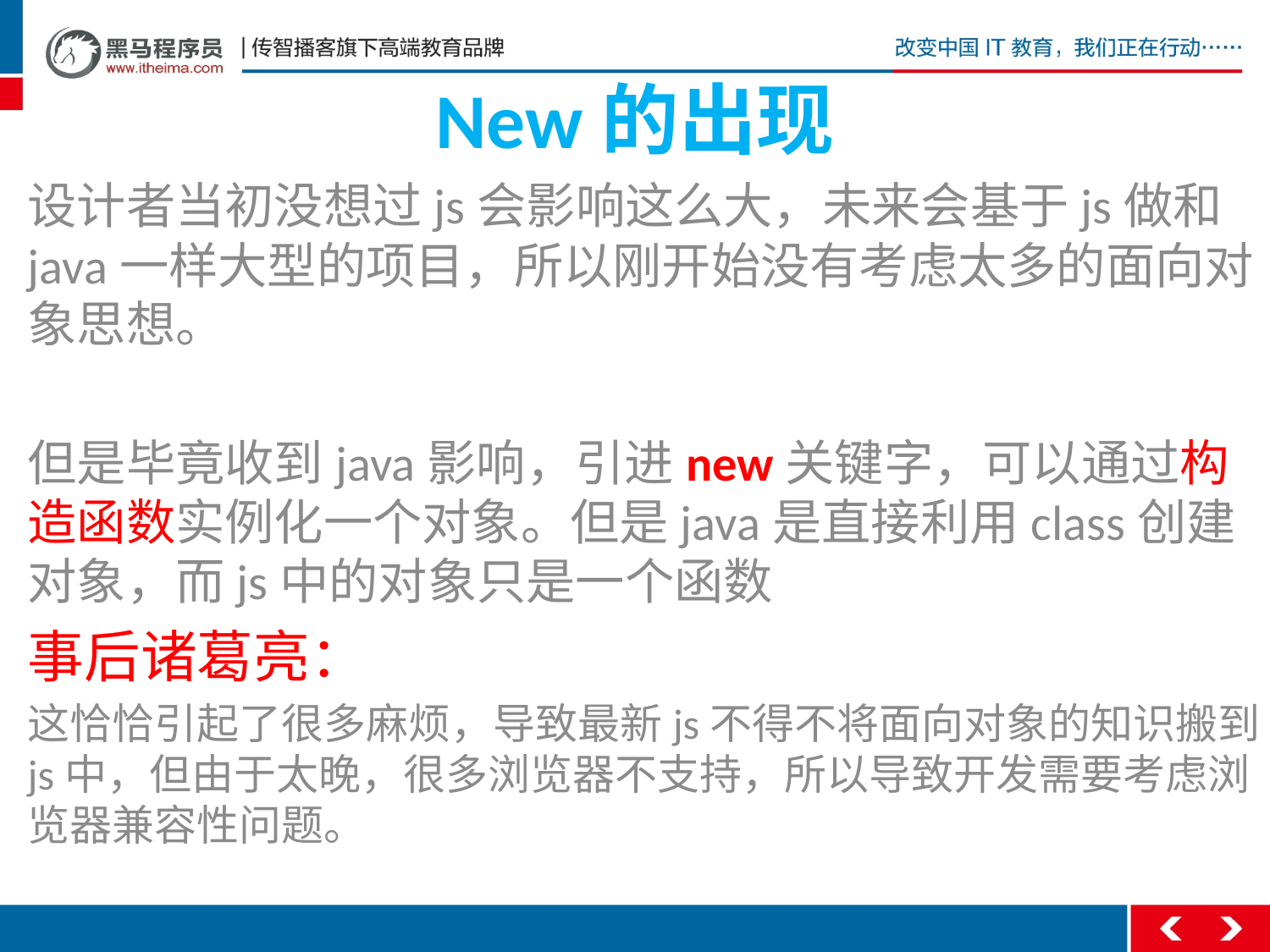

# New的出现
设计者当初没想过js会影响这么大，未来会基于js做和java一样大型的项目，所以刚开始没有考虑太多的面向对象思想。

但是毕竟收到java影响，引进new关键字，可以通过构造函数实例化一个对象。但是java是直接利用class创建对象，而js中的对象只是一个函数
事后诸葛亮：
这恰恰引起了很多麻烦，导致最新js不得不将面向对象的知识搬到js中，但由于太晚，很多浏览器不支持，所以导致开发需要考虑浏览器兼容性问题。